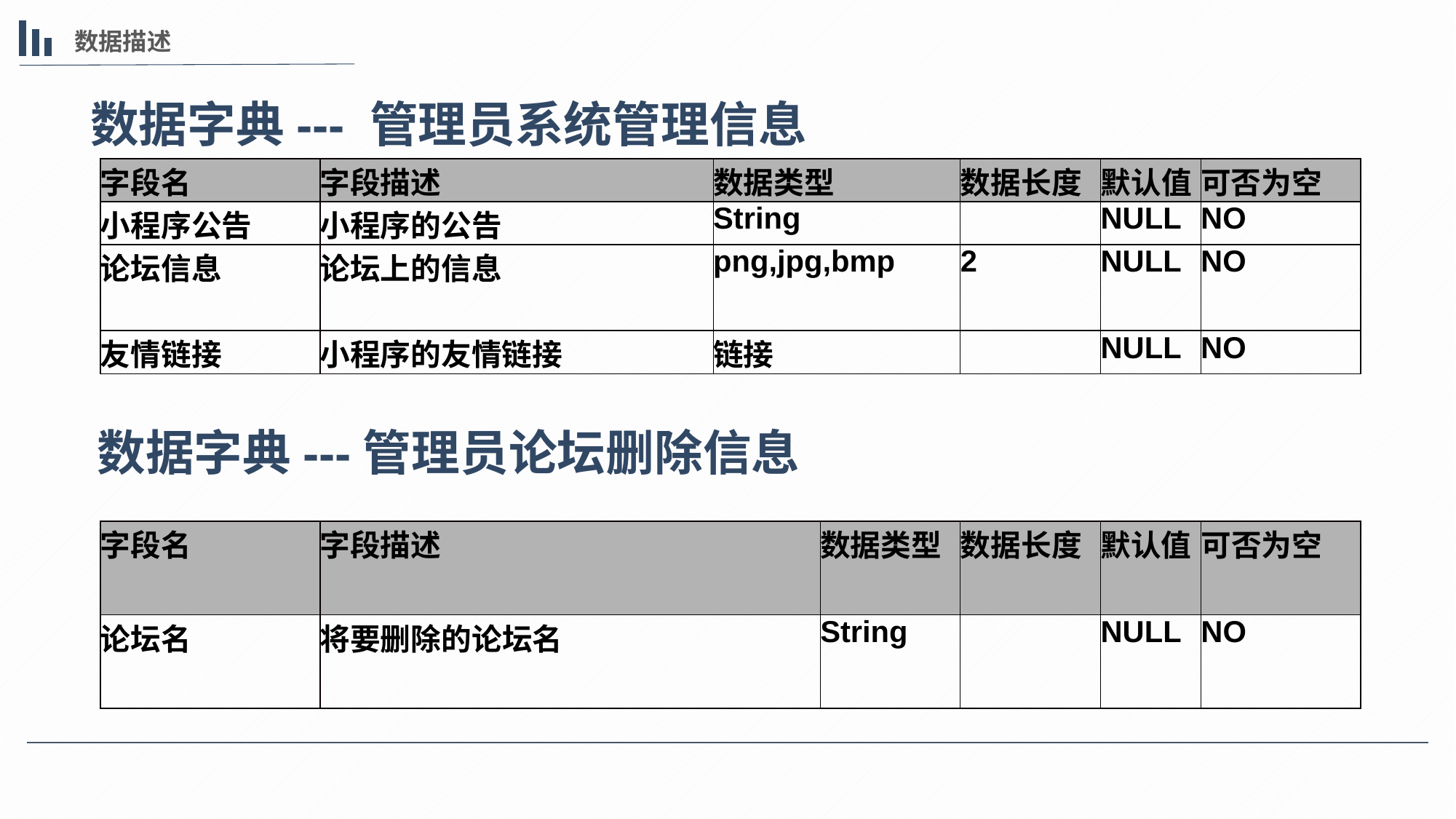

数据描述

数据字典--- 管理员系统管理信息
| 字段名 | 字段描述 | 数据类型 | 数据长度 | 默认值 | 可否为空 |
| --- | --- | --- | --- | --- | --- |
| 小程序公告 | 小程序的公告 | String |  | NULL | NO |
| 论坛信息 | 论坛上的信息 | png,jpg,bmp | 2 | NULL | NO |
| 友情链接 | 小程序的友情链接 | 链接 |  | NULL | NO |
数据字典---管理员论坛删除信息
| 字段名 | 字段描述 | 数据类型 | 数据长度 | 默认值 | 可否为空 |
| --- | --- | --- | --- | --- | --- |
| 论坛名 | 将要删除的论坛名 | String |  | NULL | NO |